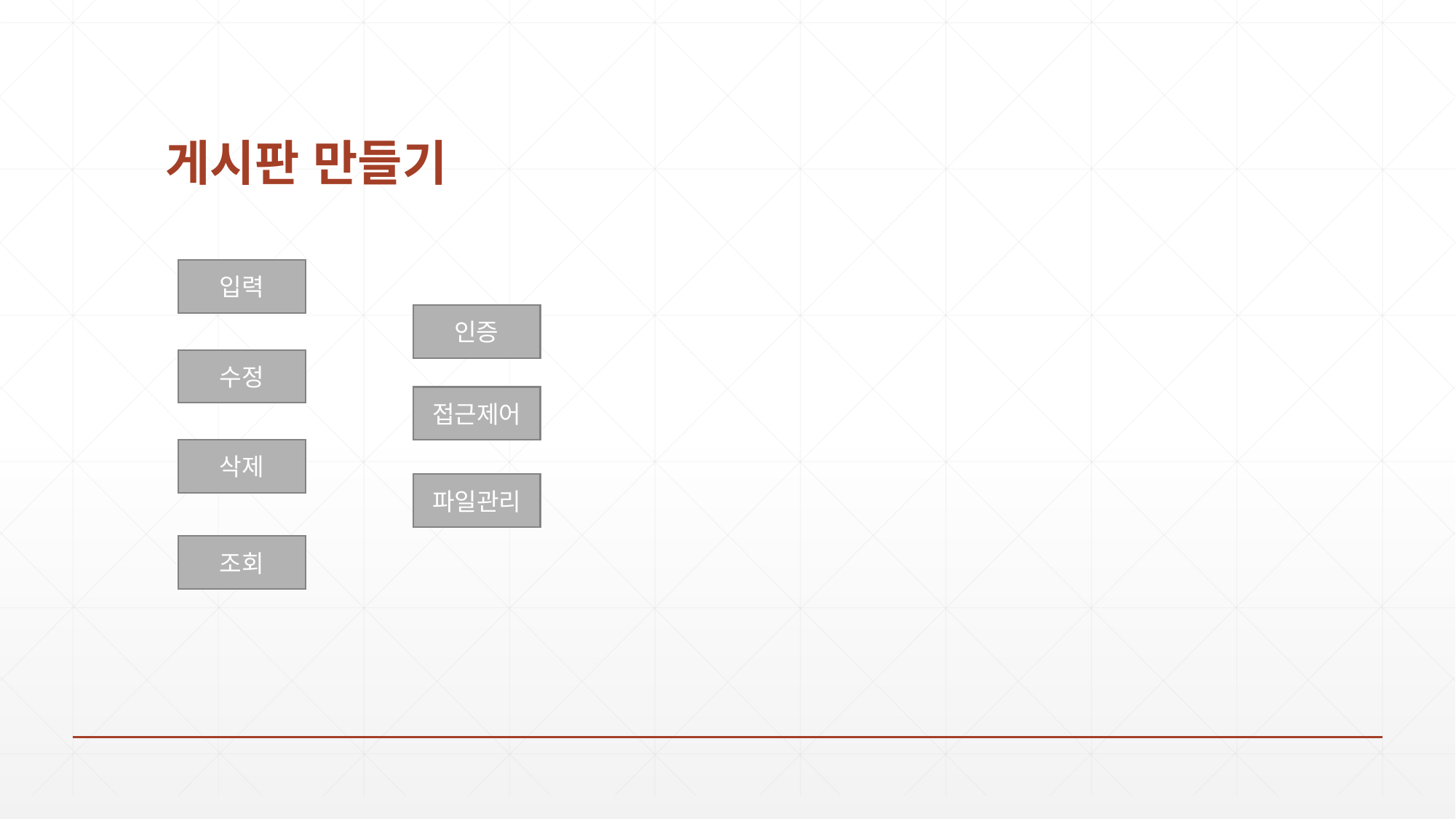

# 게시판 만들기
입력
인증
수정
접근제어
삭제
파일관리
조회